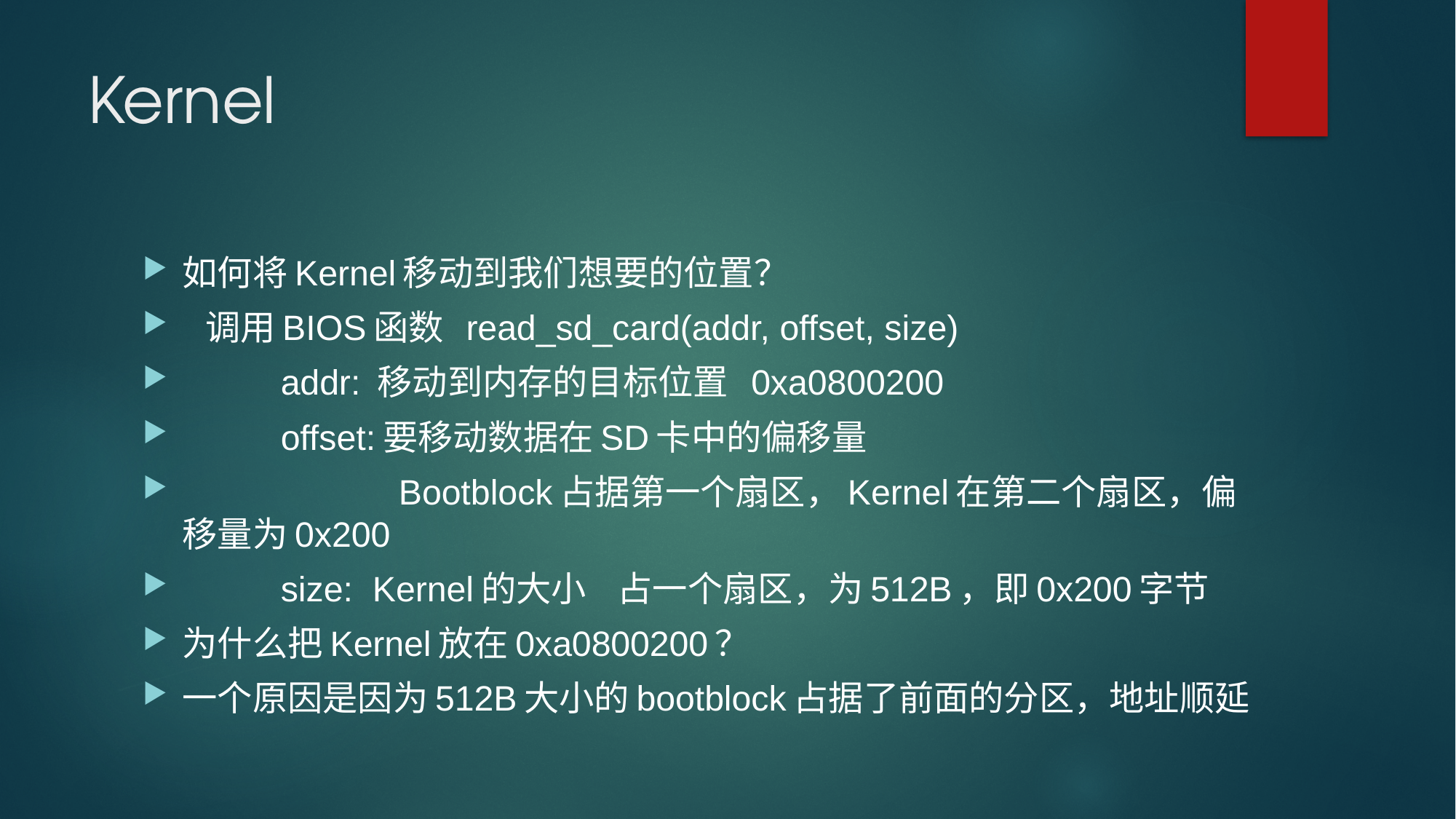

# Kernel
如何将Kernel移动到我们想要的位置？
  调用BIOS函数  read_sd_card(addr, offset, size)
          addr: 移动到内存的目标位置  0xa0800200
          offset:要移动数据在SD卡中的偏移量
                      Bootblock占据第一个扇区，Kernel在第二个扇区，偏移量为0x200
          size:  Kernel的大小    占一个扇区，为512B，即0x200字节
为什么把Kernel放在0xa0800200？
一个原因是因为512B大小的bootblock占据了前面的分区，地址顺延